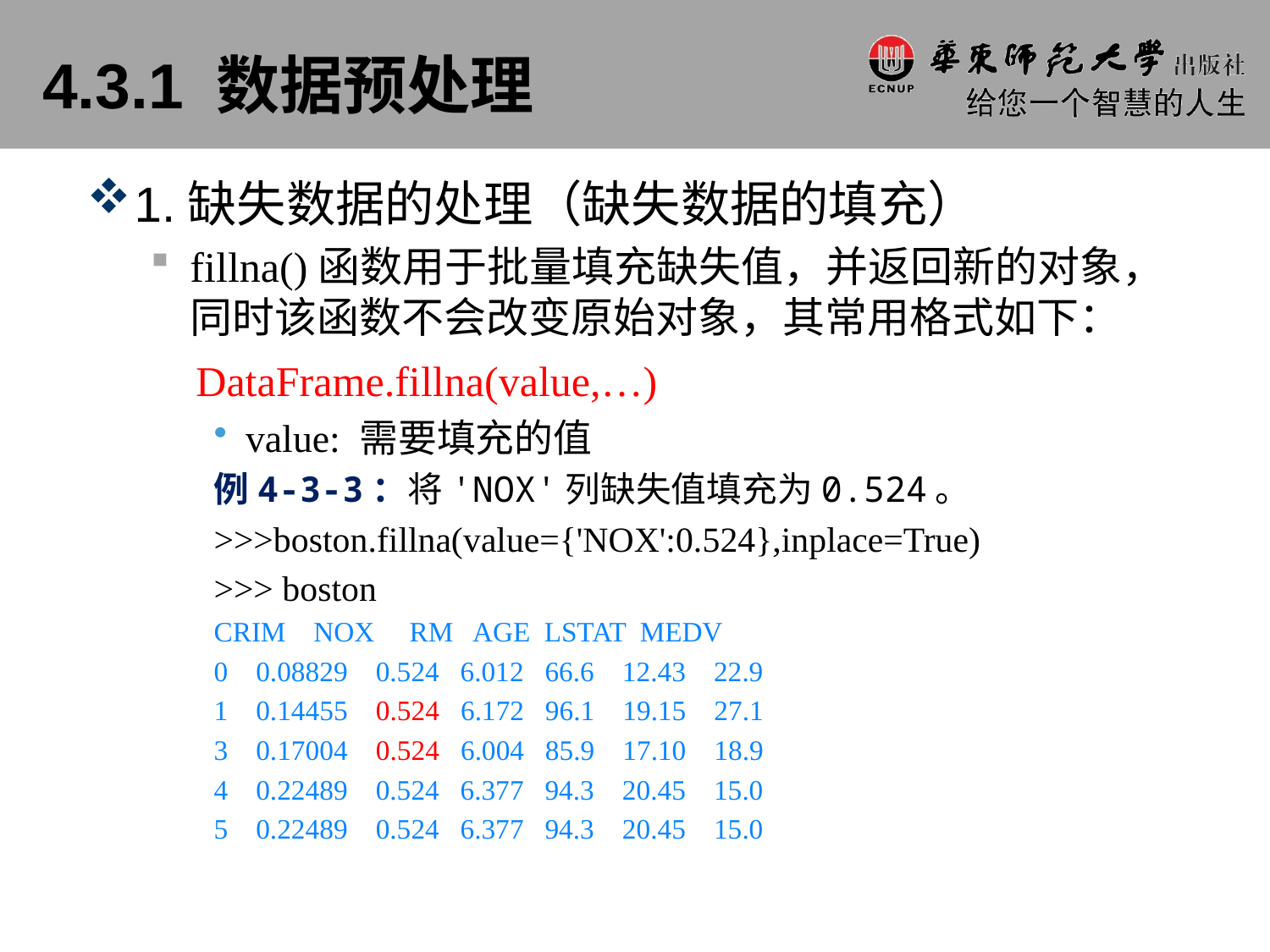

# 4.3.1 数据预处理
1.缺失数据的处理（缺失数据的填充）
fillna()函数用于批量填充缺失值，并返回新的对象，同时该函数不会改变原始对象，其常用格式如下：
    DataFrame.fillna(value,…)
value: 需要填充的值
例4-3-3：将'NOX'列缺失值填充为0.524。
>>>boston.fillna(value={'NOX':0.524},inplace=True)
>>> boston
CRIM    NOX     RM   AGE  LSTAT  MEDV
0    0.08829    0.524   6.012   66.6    12.43    22.9
1    0.14455    0.524   6.172   96.1    19.15    27.1
3    0.17004    0.524   6.004   85.9    17.10    18.9
4    0.22489    0.524   6.377   94.3    20.45    15.0
5    0.22489    0.524   6.377   94.3    20.45    15.0